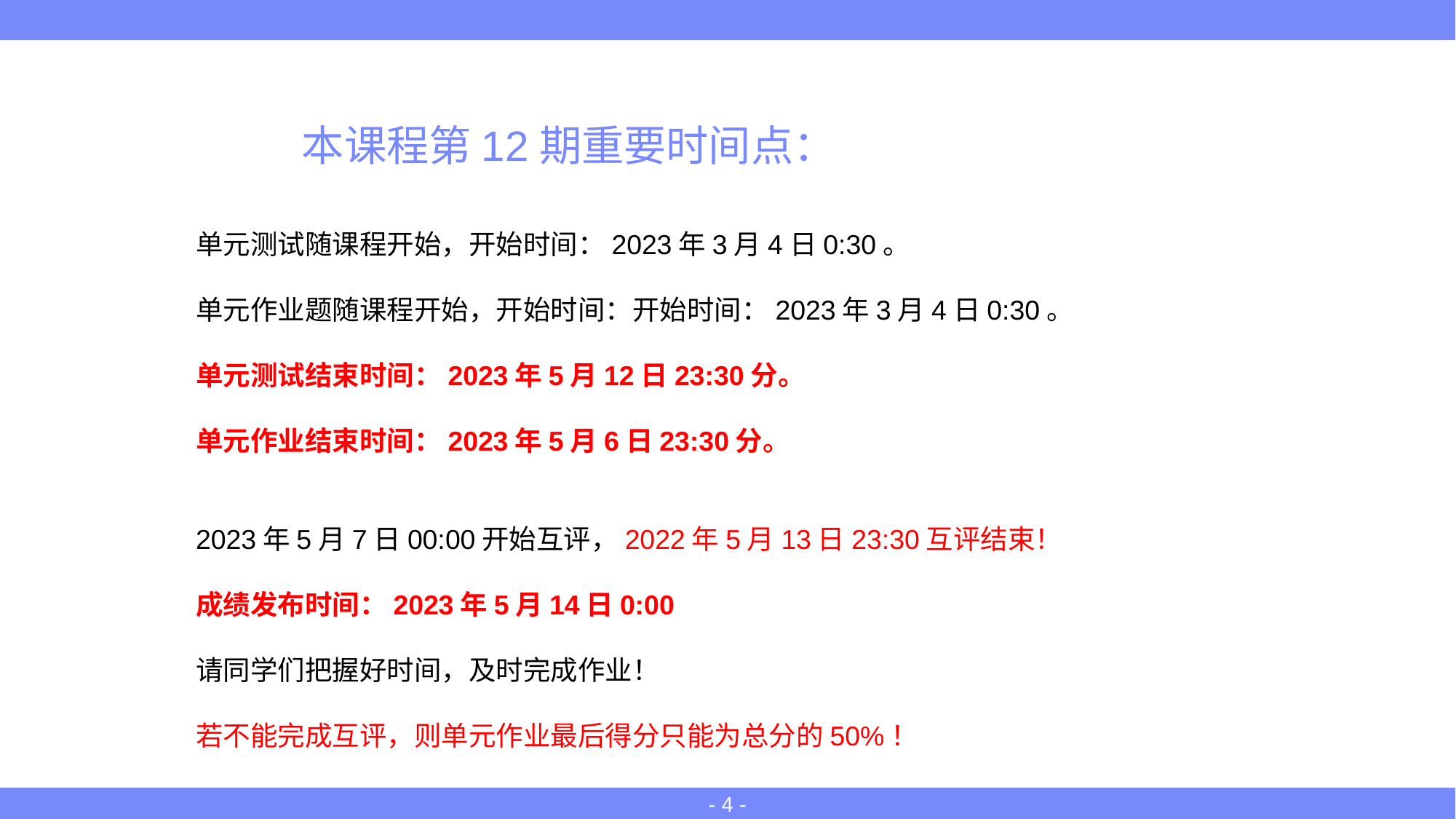

# 本课程第12期重要时间点：
单元测试随课程开始，开始时间：2023年3月4日0:30。

单元作业题随课程开始，开始时间：开始时间：2023年3月4日0:30。

单元测试结束时间：2023年5月12日23:30分。

单元作业结束时间：2023年5月6日23:30分。

2023年5月7日00:00开始互评，2022年5月13日23:30互评结束！

成绩发布时间：2023年5月14日0:00

请同学们把握好时间，及时完成作业！

若不能完成互评，则单元作业最后得分只能为总分的50%！

。